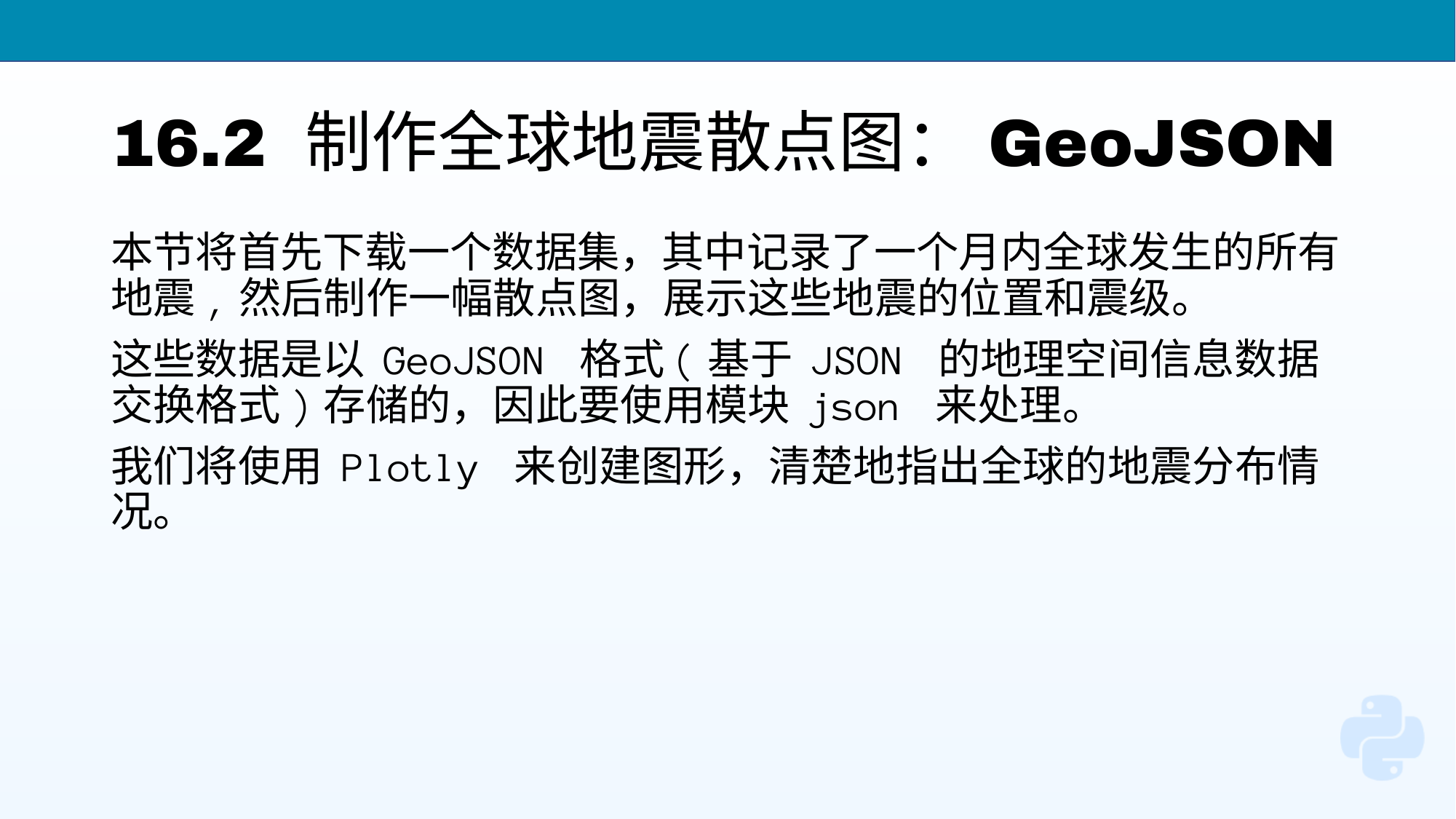

# 16.2 制作全球地震散点图：GeoJSON
本节将首先下载一个数据集，其中记录了一个月内全球发生的所有地震,然后制作一幅散点图，展示这些地震的位置和震级。
这些数据是以 GeoJSON 格式(基于 JSON 的地理空间信息数据交换格式)存储的，因此要使用模块 json 来处理。
我们将使用 Plotly 来创建图形，清楚地指出全球的地震分布情况。